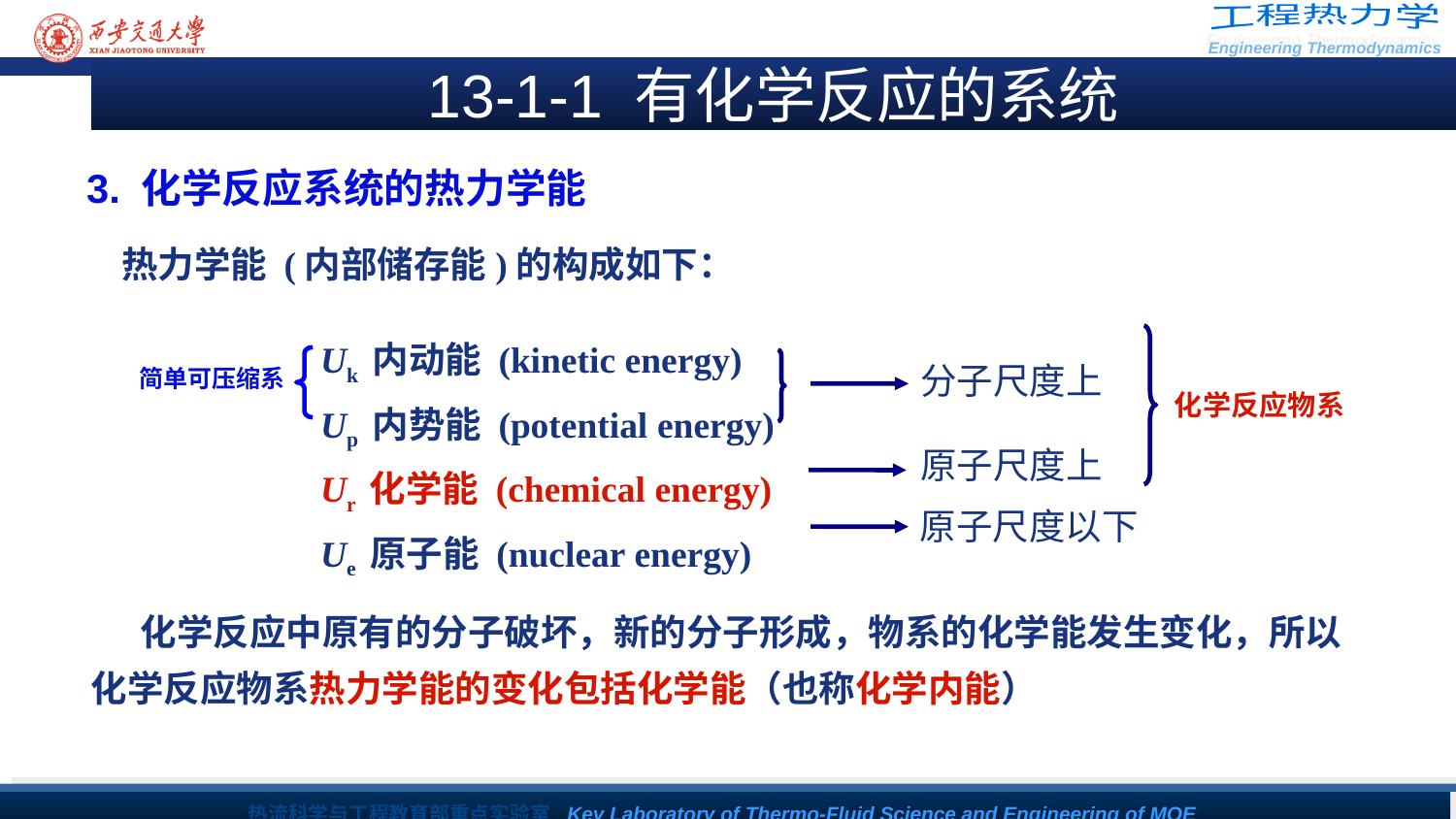

13-1-1 有化学反应的系统
3. 化学反应系统的热力学能
热力学能 (内部储存能)的构成如下：
Uk 内动能 (kinetic energy)
Up 内势能 (potential energy)
Ur 化学能 (chemical energy)
Ue 原子能 (nuclear energy)

分子尺度上
简单可压缩系
化学反应物系

原子尺度上

原子尺度以下

     化学反应中原有的分子破坏，新的分子形成，物系的化学能发生变化，所以
化学反应物系热力学能的变化包括化学能（也称化学内能）
…